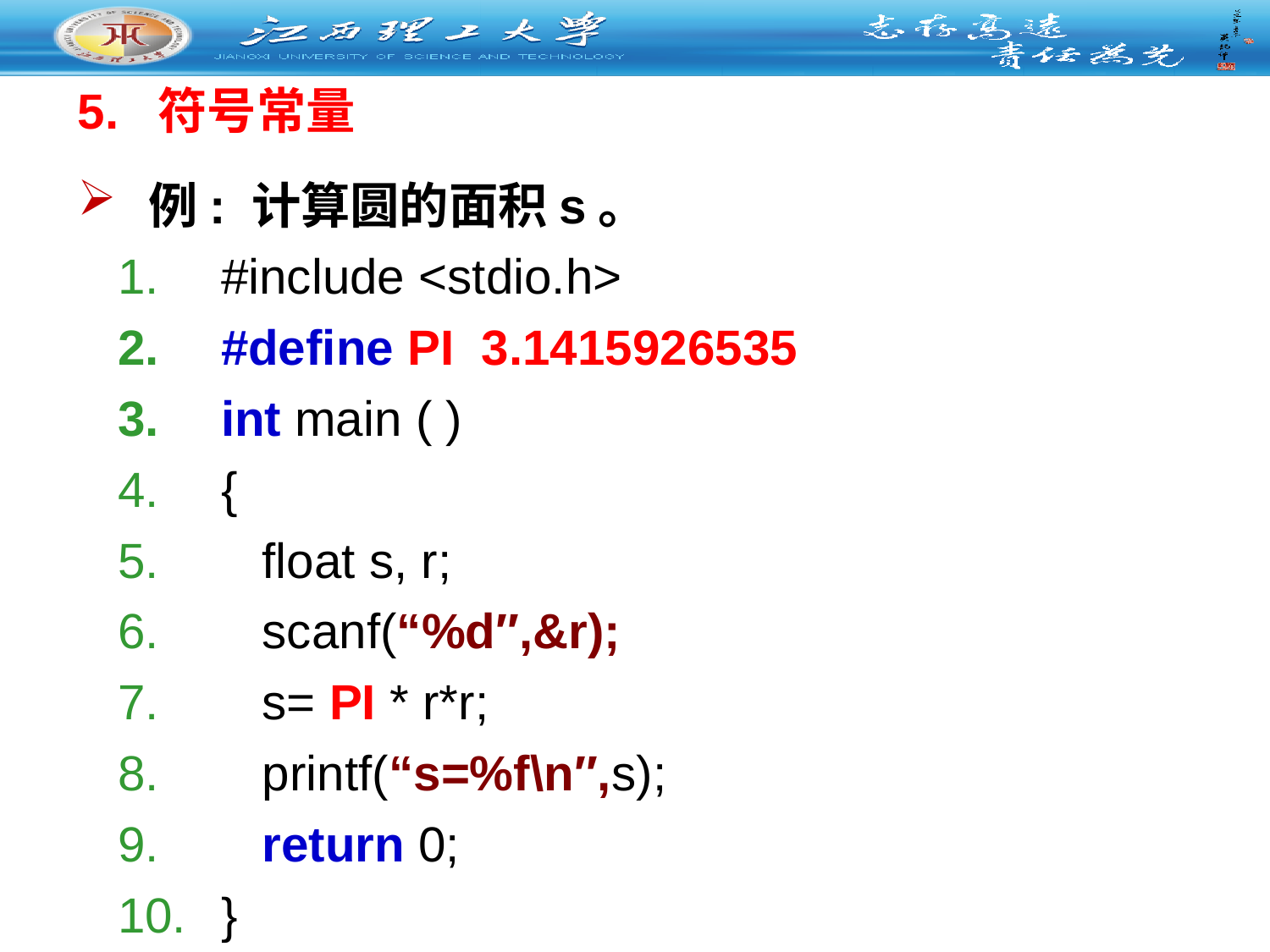

# 5.  符号常量
 例: 计算圆的面积s。
#include <stdio.h>
#define PI  3.1415926535
int main ( )
{
   float s, r;
   scanf(“%d″,&r);
   s= PI * r*r;
   printf(“s=%f\n″,s);
   return 0;
}